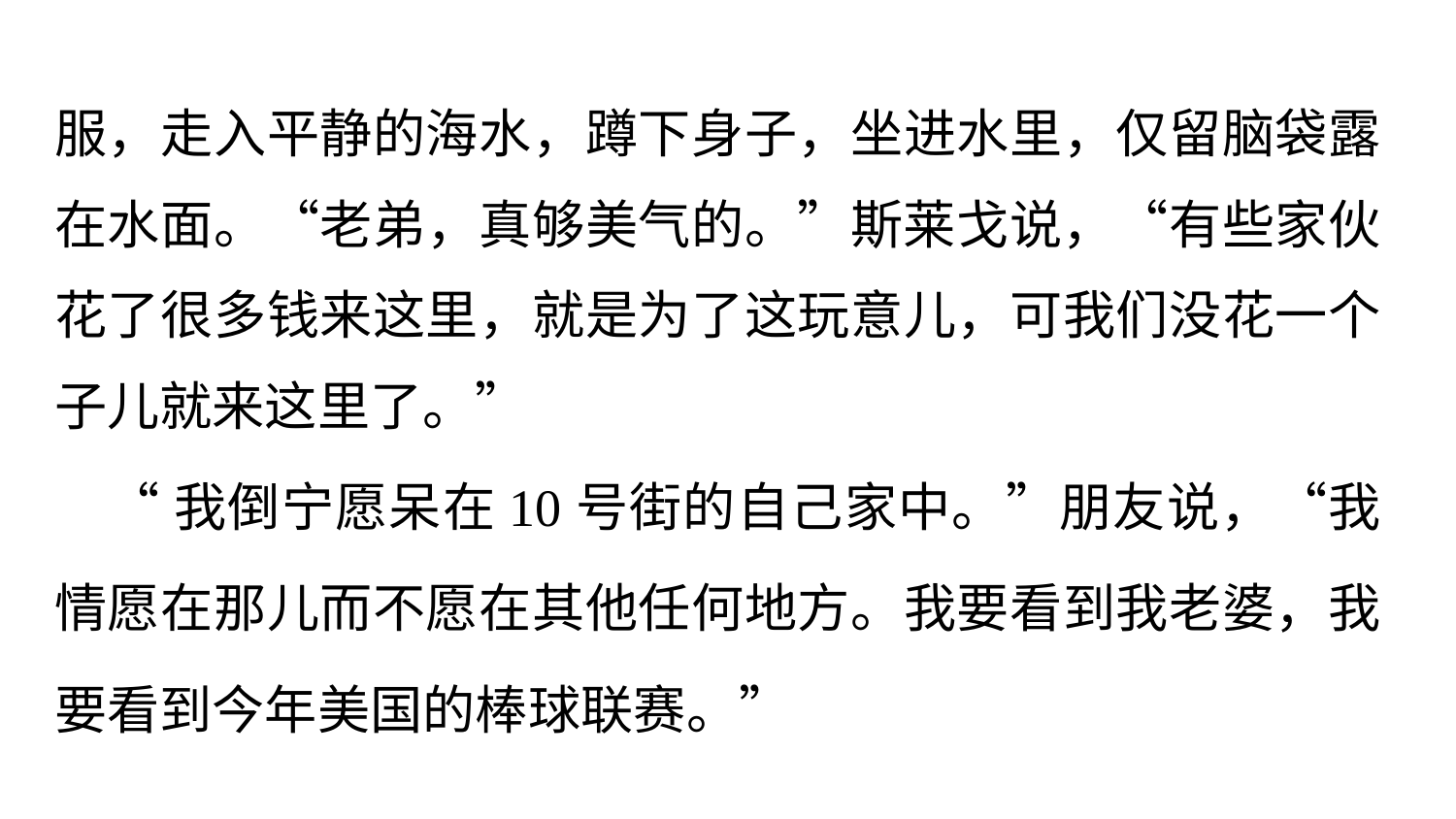

服，走入平静的海水，蹲下身子，坐进水里，仅留脑袋露在水面。“老弟，真够美气的。”斯莱戈说，“有些家伙花了很多钱来这里，就是为了这玩意儿，可我们没花一个子儿就来这里了。”
    “我倒宁愿呆在10号街的自己家中。”朋友说，“我情愿在那儿而不愿在其他任何地方。我要看到我老婆，我要看到今年美国的棒球联赛。”